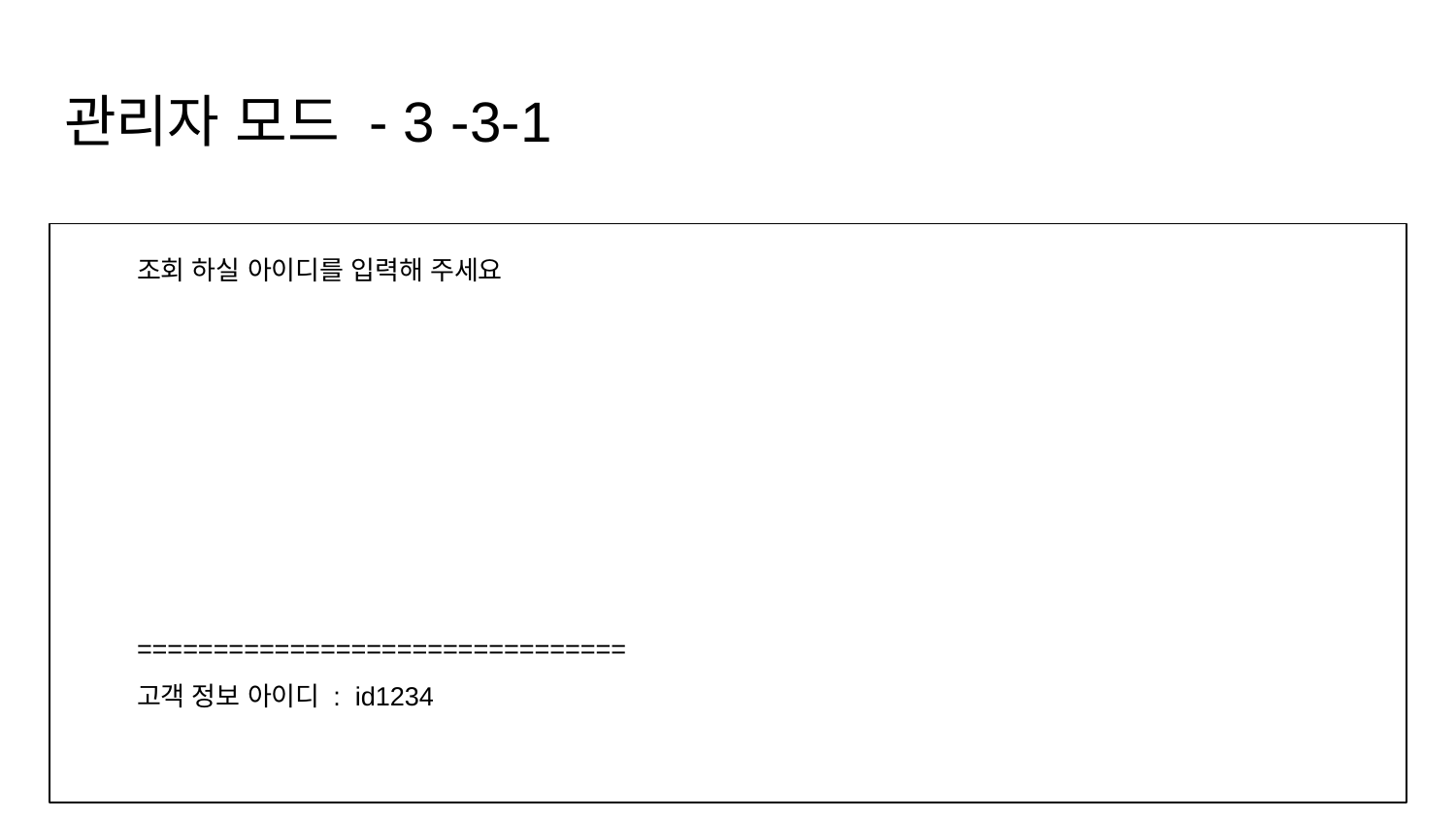

# 관리자 모드 - 3 -3-1
조회 하실 아이디를 입력해 주세요

================================
고객 정보 아이디 :  id1234